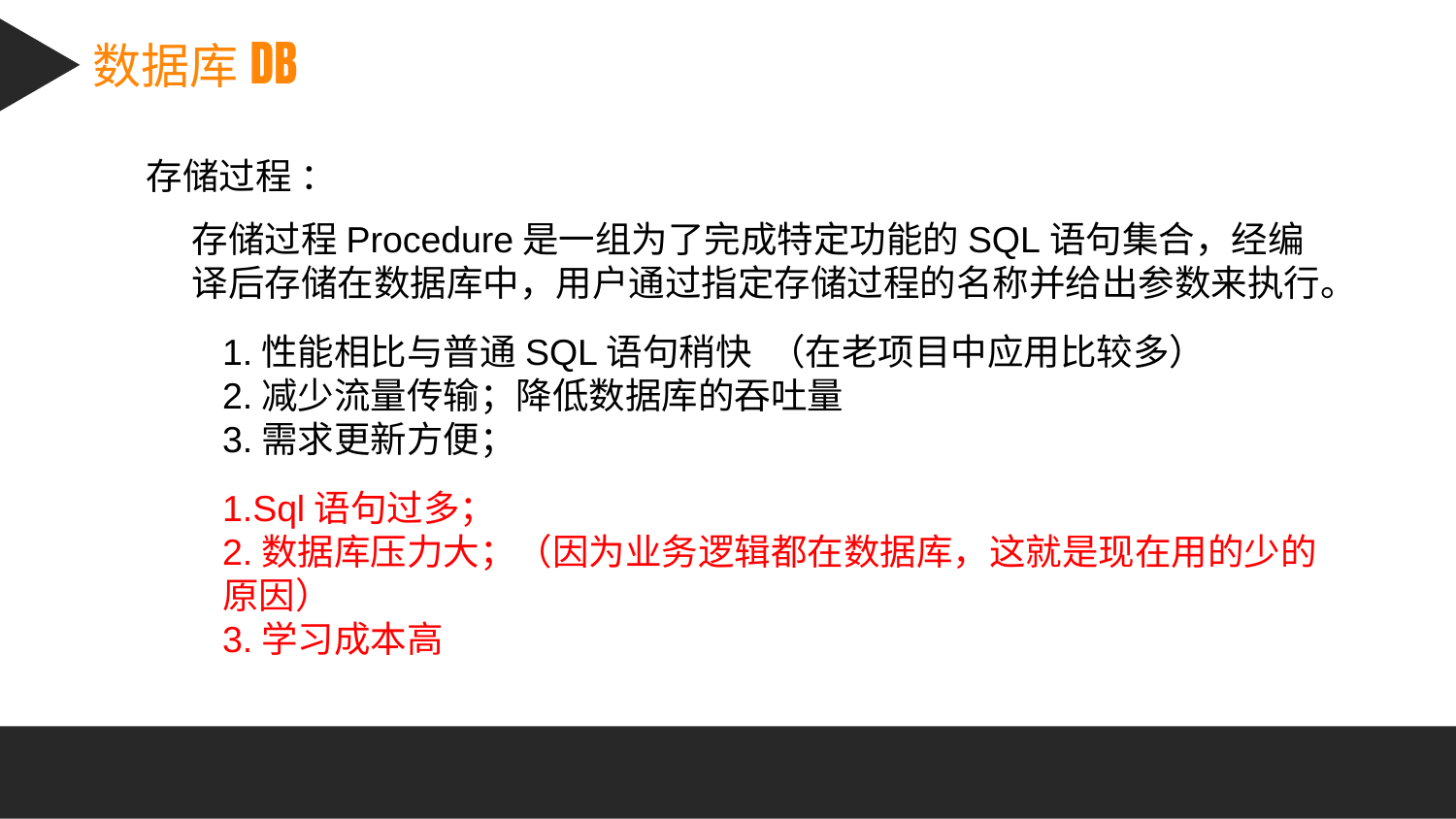

数据库DB
存储过程 ：
存储过程Procedure是一组为了完成特定功能的SQL语句集合，经编译后存储在数据库中，用户通过指定存储过程的名称并给出参数来执行。
1.性能相比与普通SQL语句稍快  （在老项目中应用比较多）
2.减少流量传输；降低数据库的吞吐量
3.需求更新方便；
1.Sql语句过多；
2.数据库压力大；（因为业务逻辑都在数据库，这就是现在用的少的原因）
3.学习成本高